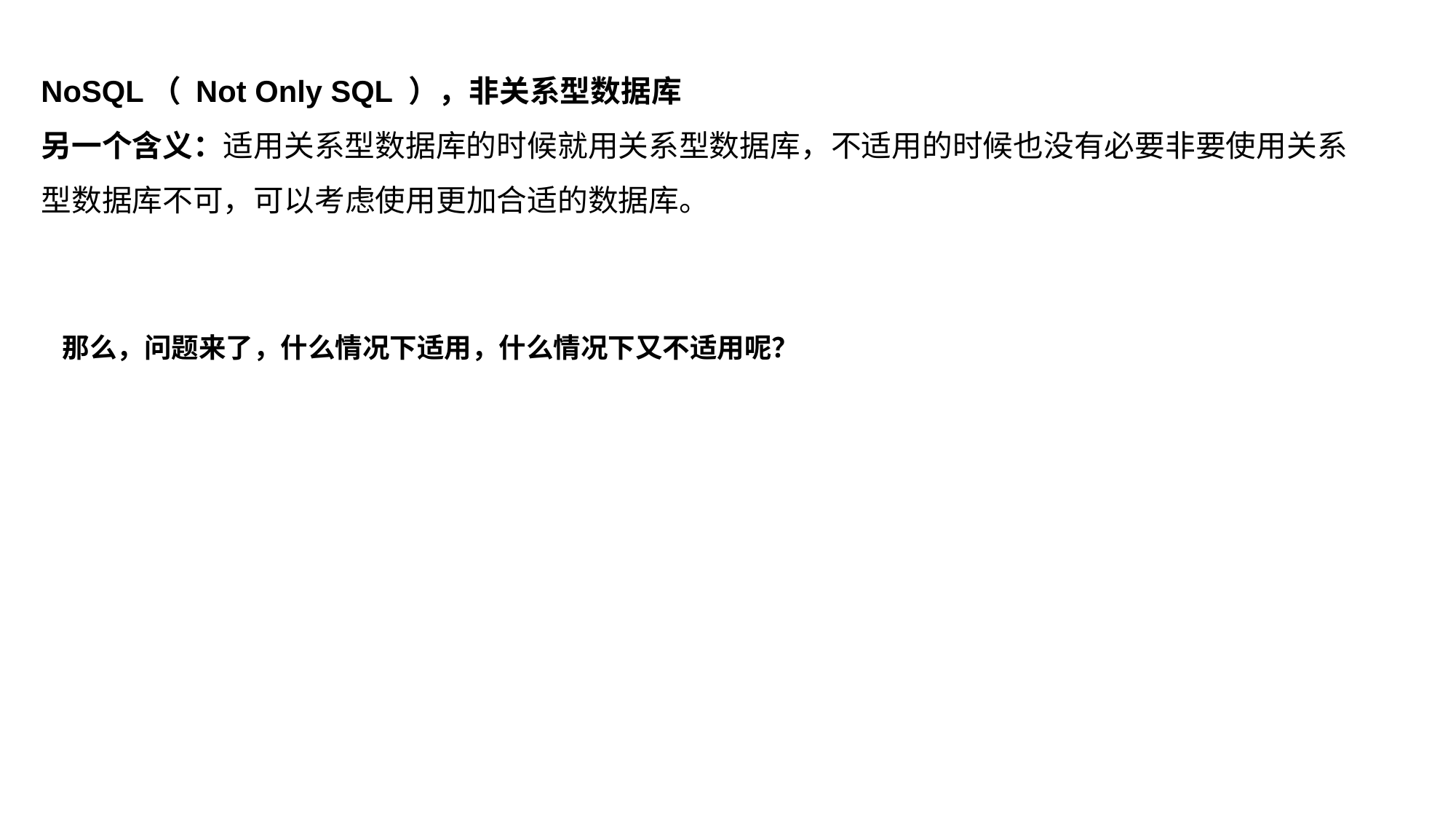

NoSQL（ Not Only SQL ），非关系型数据库
另一个含义：适用关系型数据库的时候就用关系型数据库，不适用的时候也没有必要非要使用关系型数据库不可，可以考虑使用更加合适的数据库。
那么，问题来了，什么情况下适用，什么情况下又不适用呢？